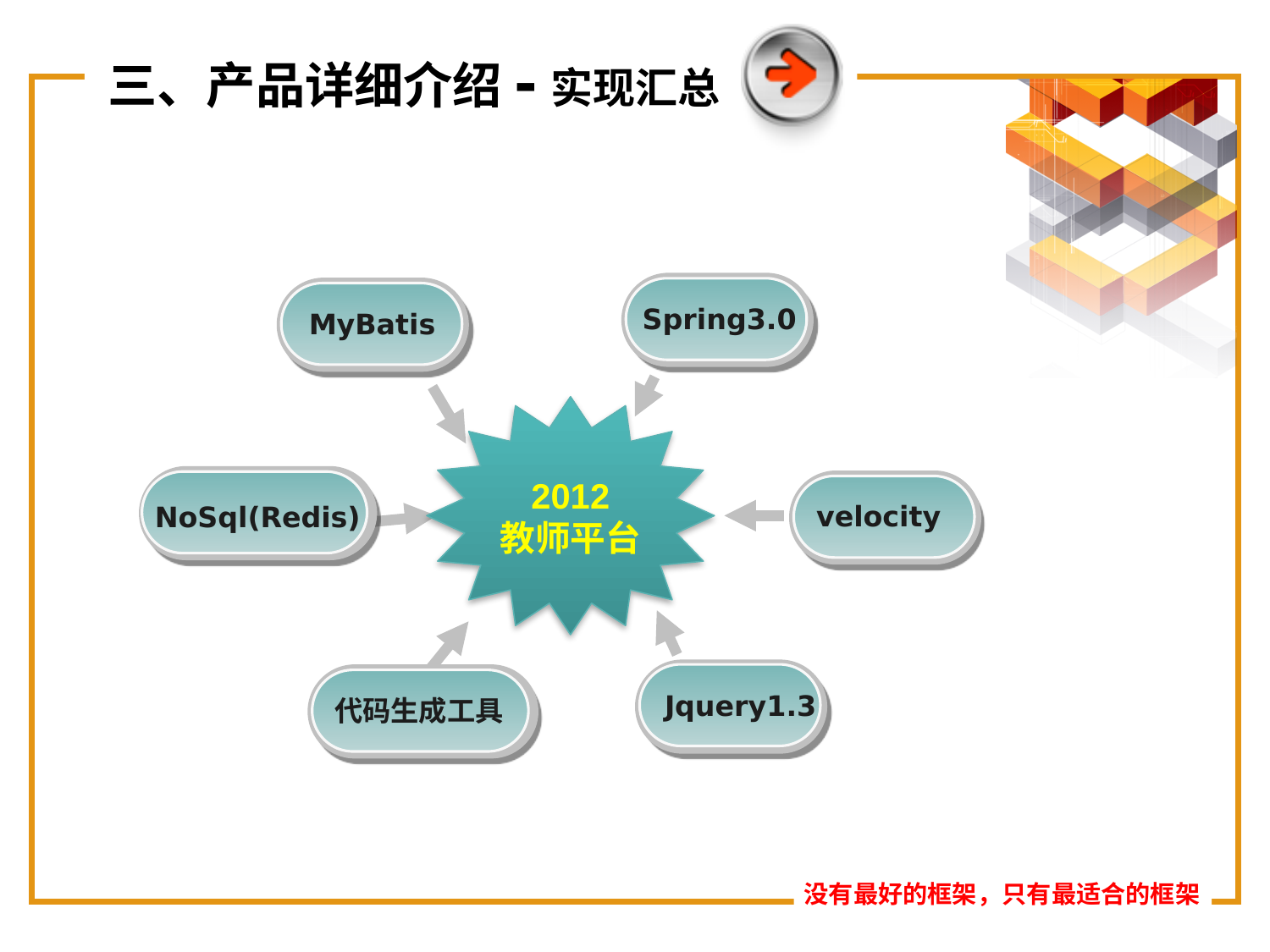

三、产品详细介绍-实现汇总

Spring3.0
MyBatis

2012
教师平台

velocity
NoSql(Redis)

Jquery1.3
代码生成工具
没有最好的框架，只有最适合的框架